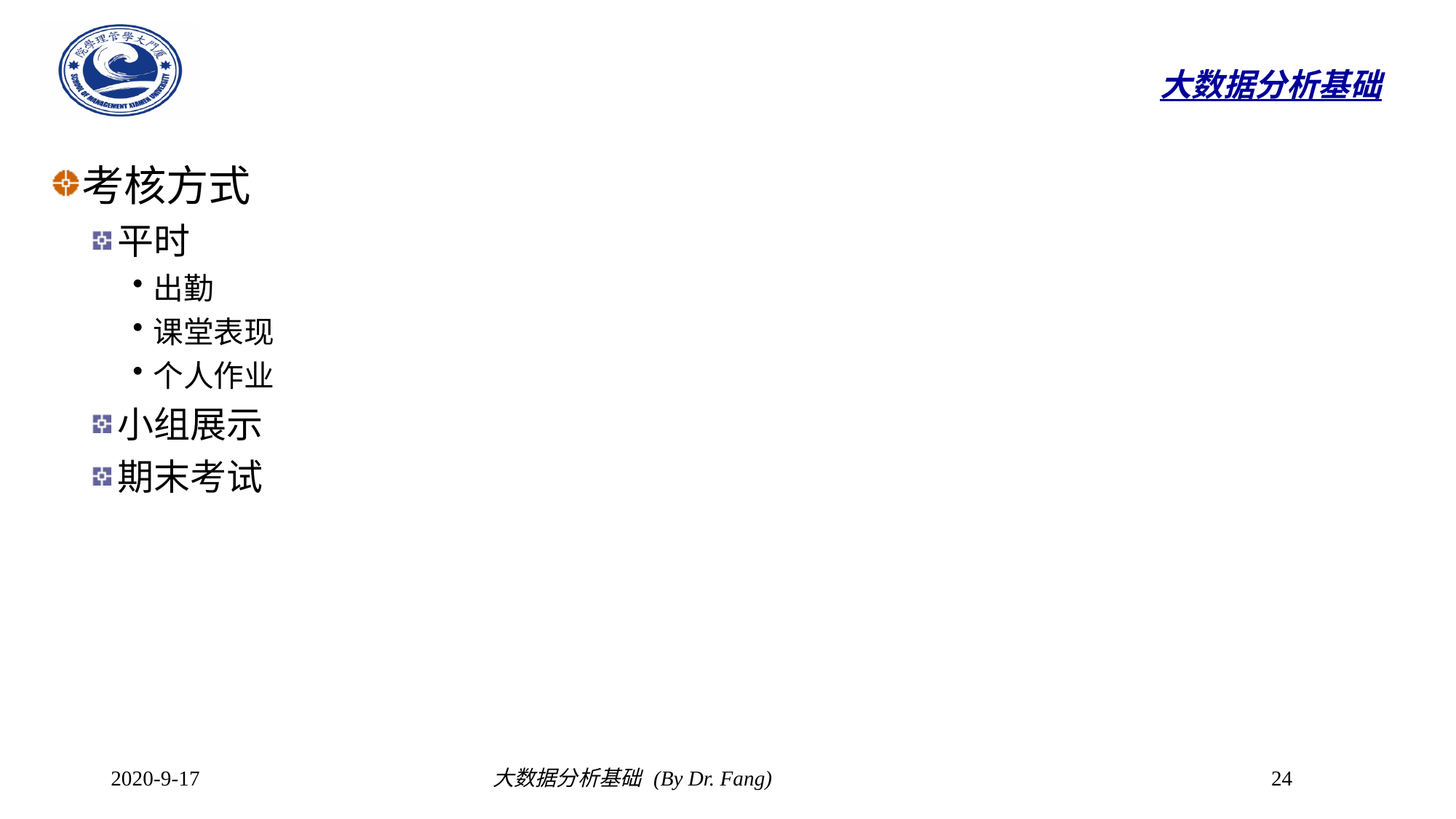

# 大数据分析基础
考核方式
平时
出勤
课堂表现
个人作业
小组展示
期末考试
2020-9-17
大数据分析基础 (By Dr. Fang)
24